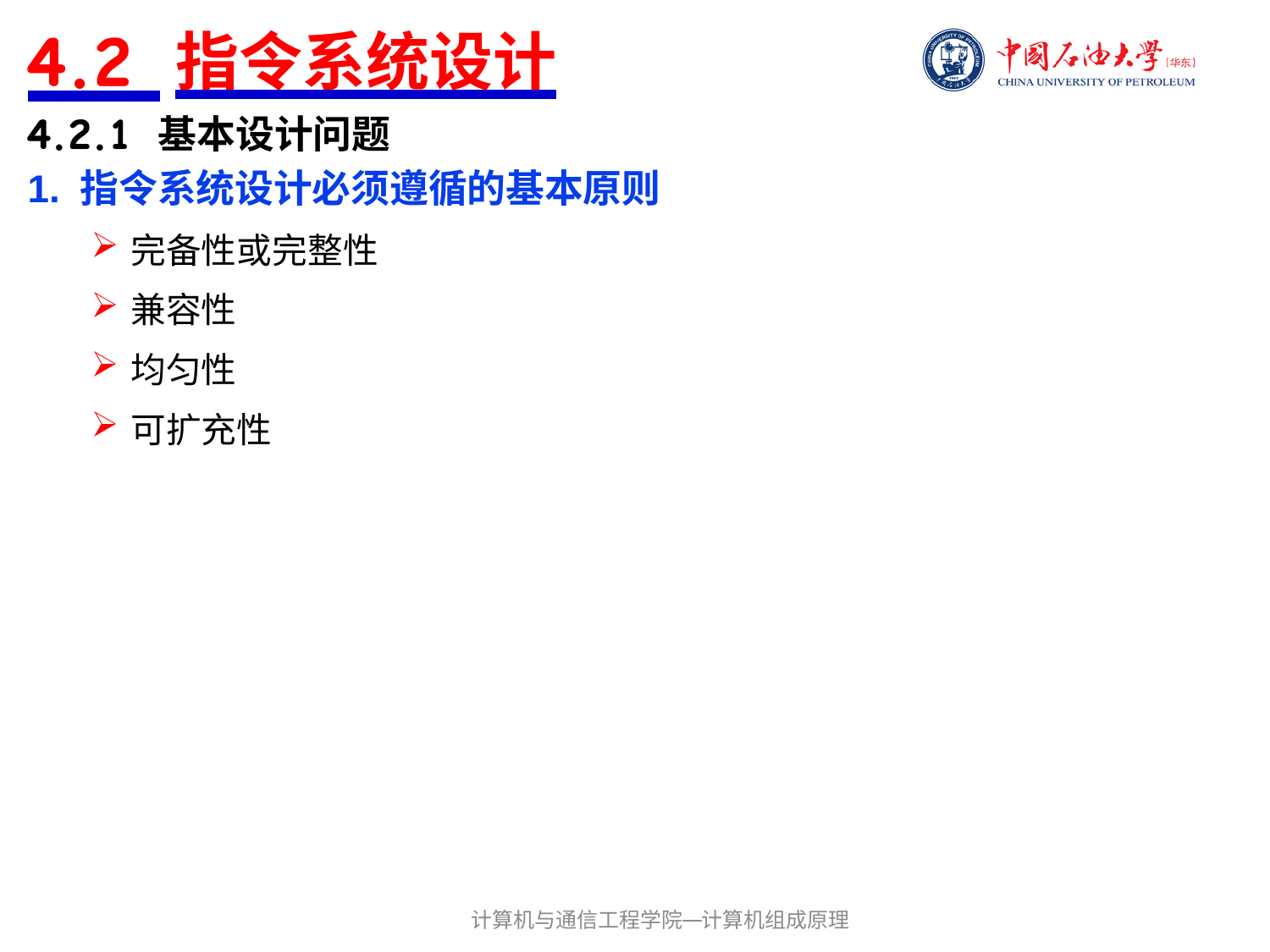

# 4.2 指令系统设计
4.2.1 基本设计问题
1. 指令系统设计必须遵循的基本原则
完备性或完整性
兼容性
均匀性
可扩充性

计算机与通信工程学院—计算机组成原理
17